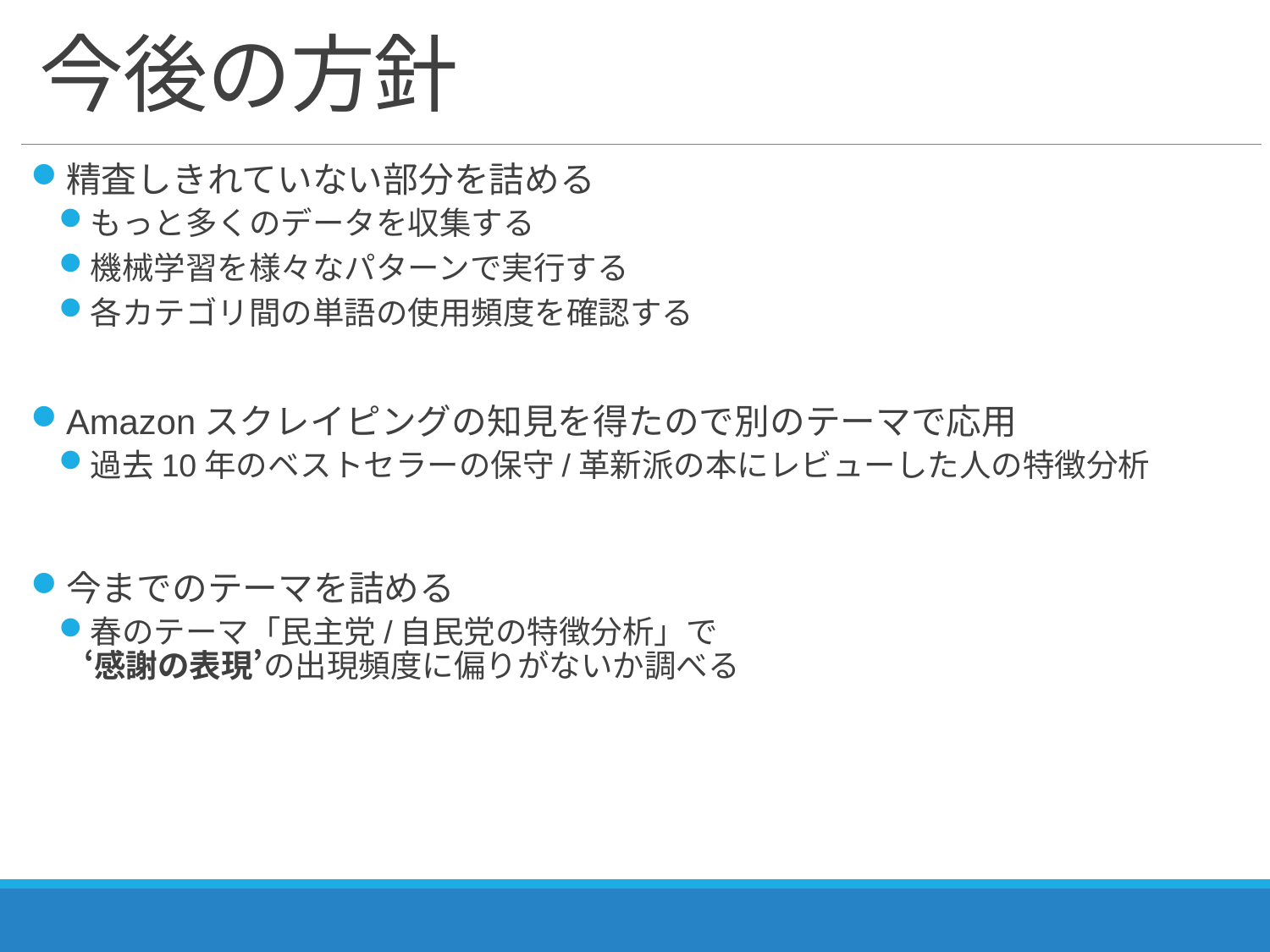

# 今後の方針
精査しきれていない部分を詰める
もっと多くのデータを収集する
機械学習を様々なパターンで実行する
各カテゴリ間の単語の使用頻度を確認する

Amazonスクレイピングの知見を得たので別のテーマで応用
過去10年のベストセラーの保守/革新派の本にレビューした人の特徴分析

今までのテーマを詰める
春のテーマ「民主党/自民党の特徴分析」で
‘感謝の表現’の出現頻度に偏りがないか調べる